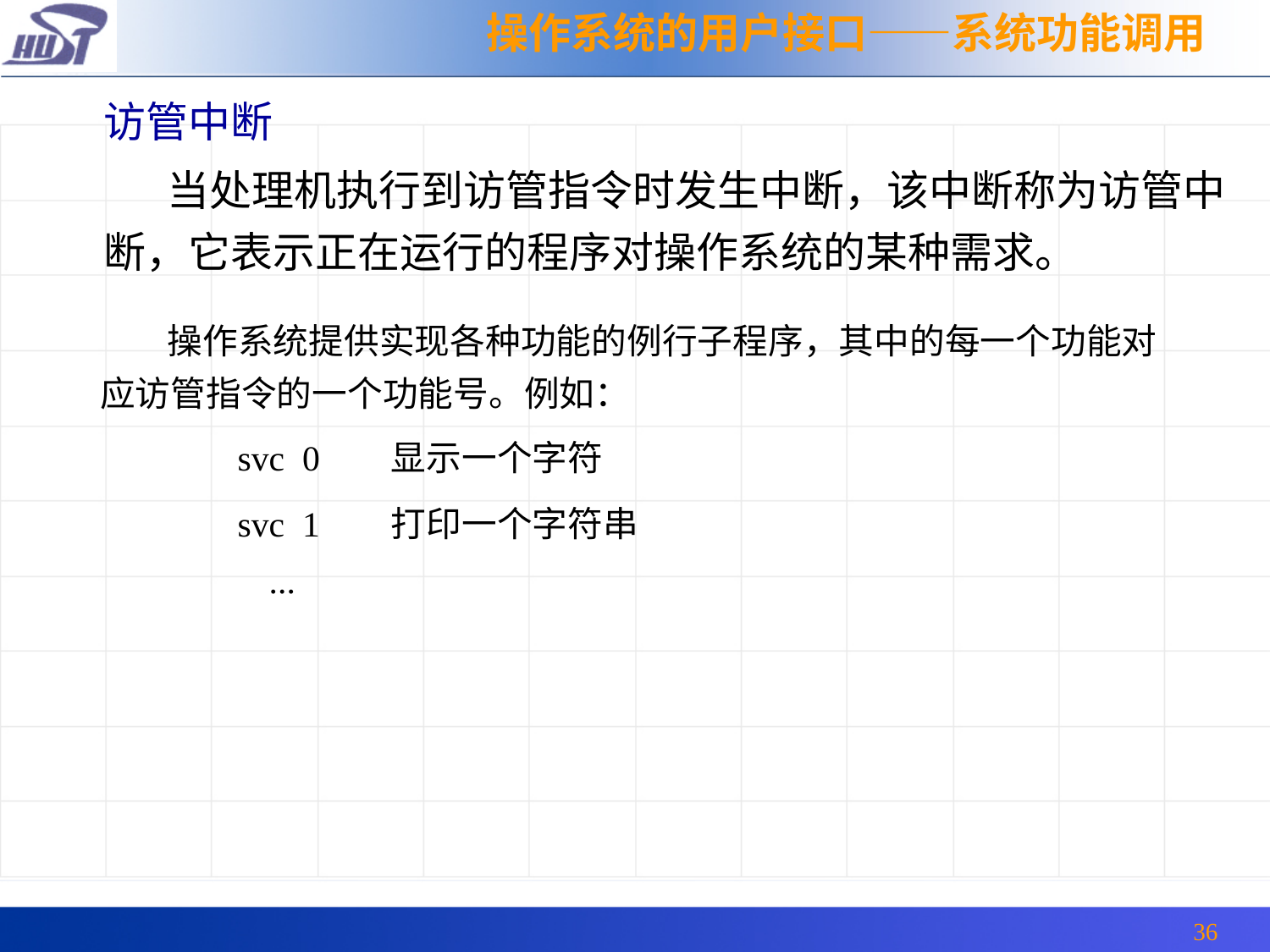

操作系统的用户接口——系统功能调用
访管中断
       当处理机执行到访管指令时发生中断，该中断称为访管中断，它表示正在运行的程序对操作系统的某种需求。
      操作系统提供实现各种功能的例行子程序，其中的每一个功能对应访管指令的一个功能号。例如：
             svc  0       显示一个字符
             svc  1       打印一个字符串
                   ...
36